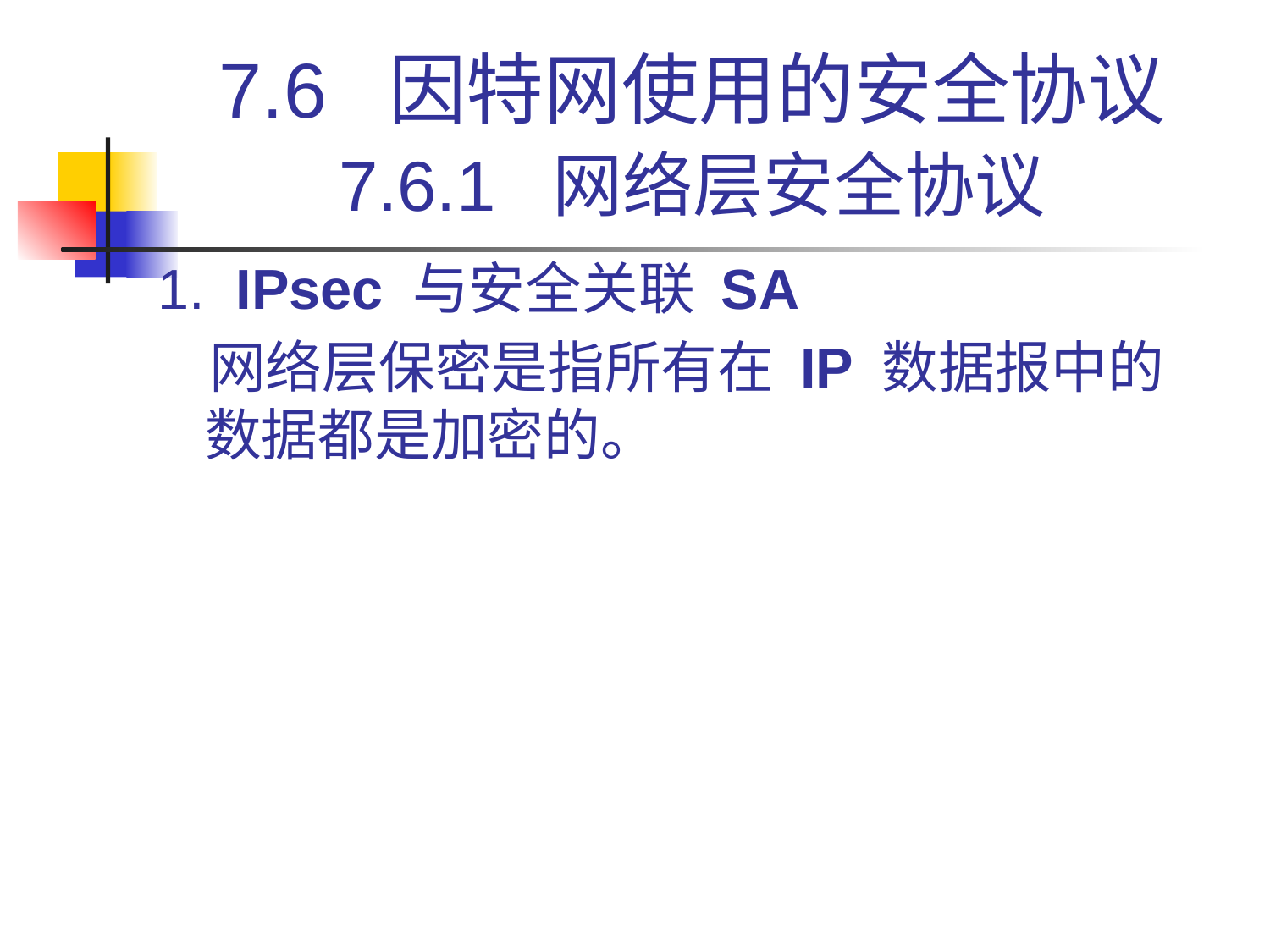

# 7.6  因特网使用的安全协议 7.6.1  网络层安全协议
1.  IPsec 与安全关联 SA
   网络层保密是指所有在 IP 数据报中的数据都是加密的。